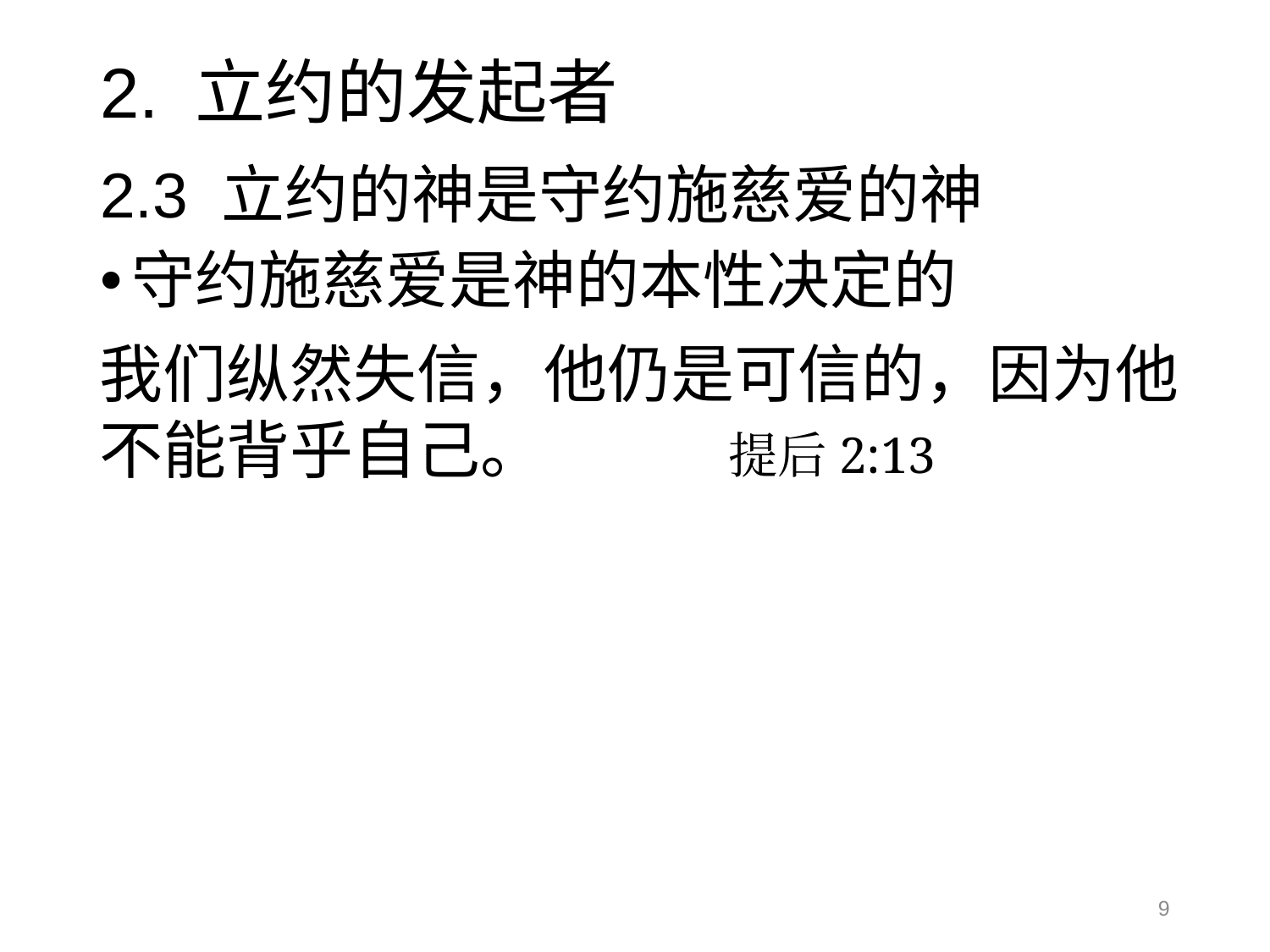

# 2. 立约的发起者
2.3 立约的神是守约施慈爱的神
守约施慈爱是神的本性决定的

我们纵然失信，他仍是可信的，因为他不能背乎自己。             提后2:13
9